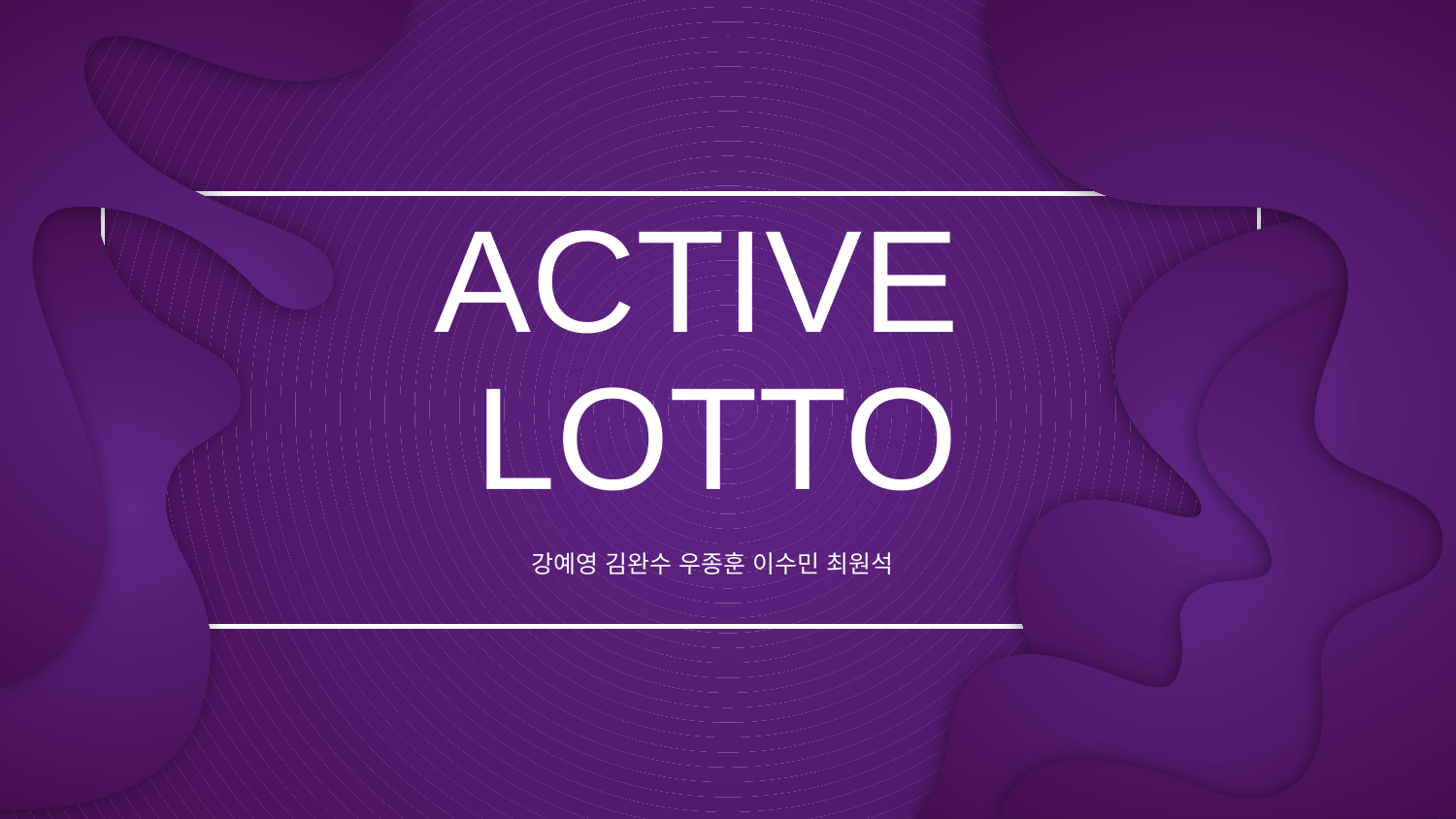

# ACTIVE  LOTTO
강예영 김완수 우종훈 이수민 최원석